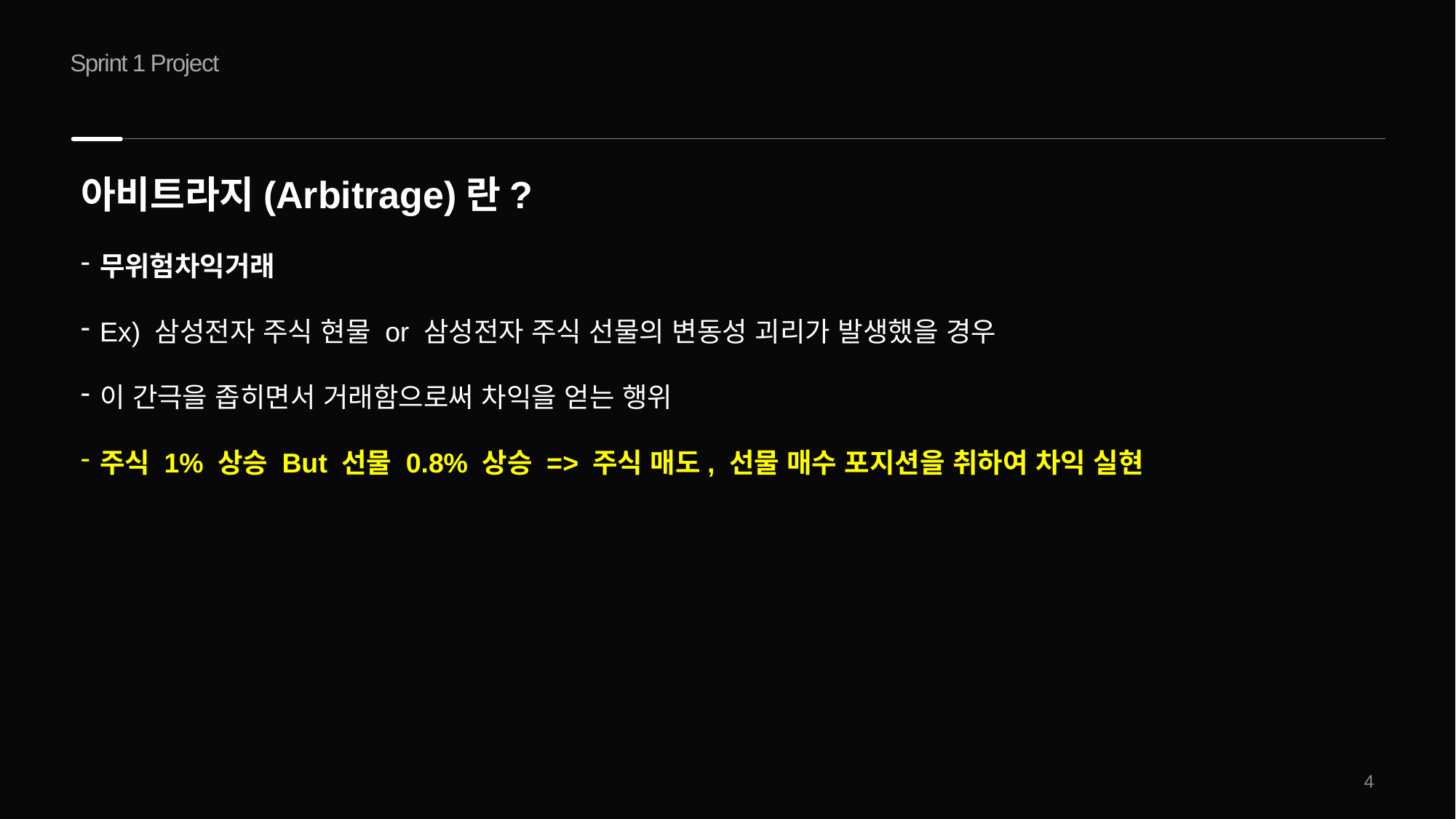

Sprint 1 Project
프로젝트 배경
1-1
아비트라지(Arbitrage)란?
무위험차익거래
Ex) 삼성전자 주식 현물 or 삼성전자 주식 선물의 변동성 괴리가 발생했을 경우
이 간극을 좁히면서 거래함으로써 차익을 얻는 행위
주식 1% 상승 But 선물 0.8% 상승 => 주식 매도, 선물 매수 포지션을 취하여 차익 실현
4